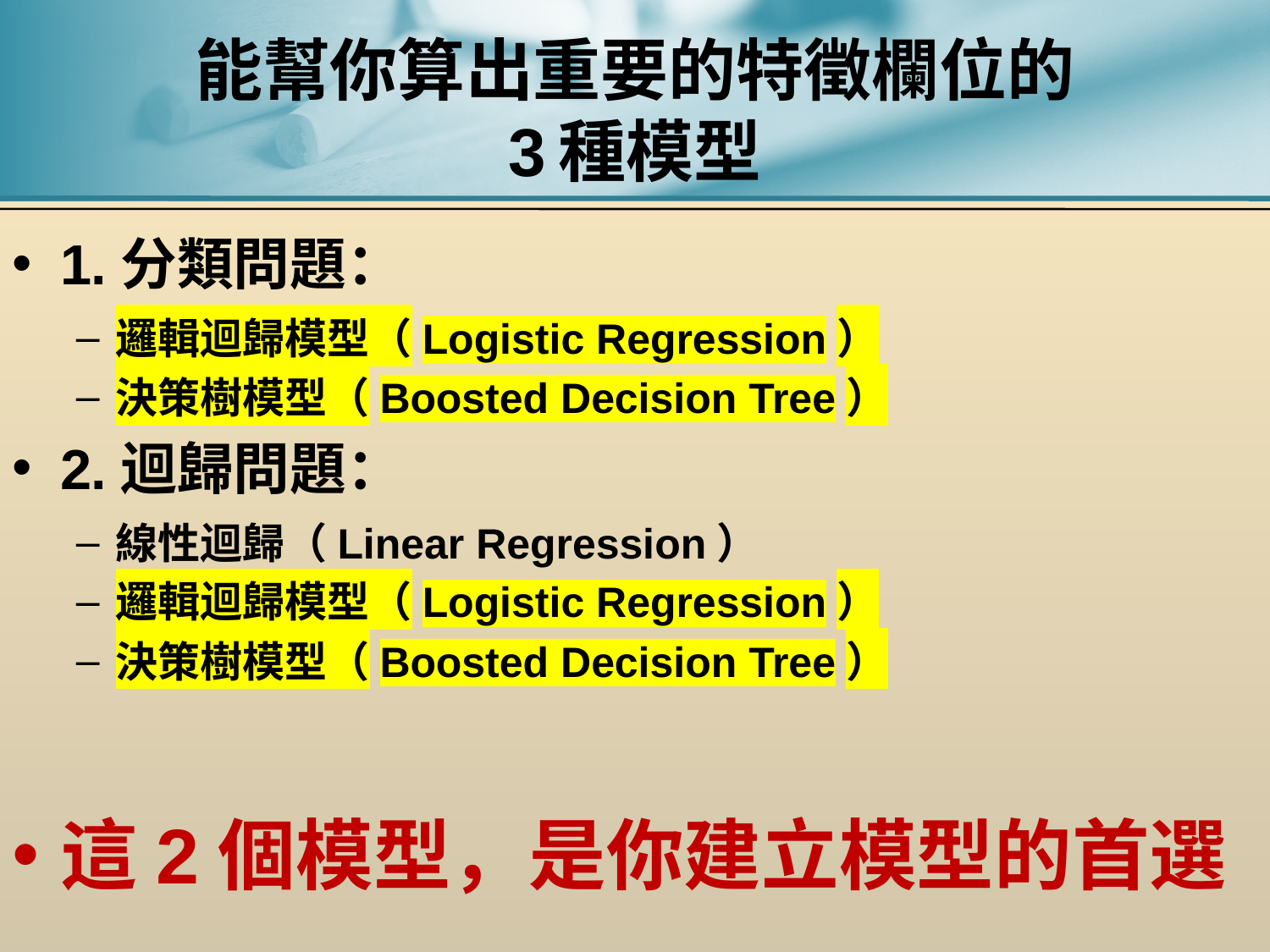

# 能幫你算出重要的特徵欄位的 3種模型
1.分類問題：
邏輯迴歸模型（Logistic Regression）
決策樹模型（Boosted Decision Tree）
2.迴歸問題：
線性迴歸（Linear Regression）
邏輯迴歸模型（Logistic Regression）
決策樹模型（Boosted Decision Tree）

這2個模型，是你建立模型的首選